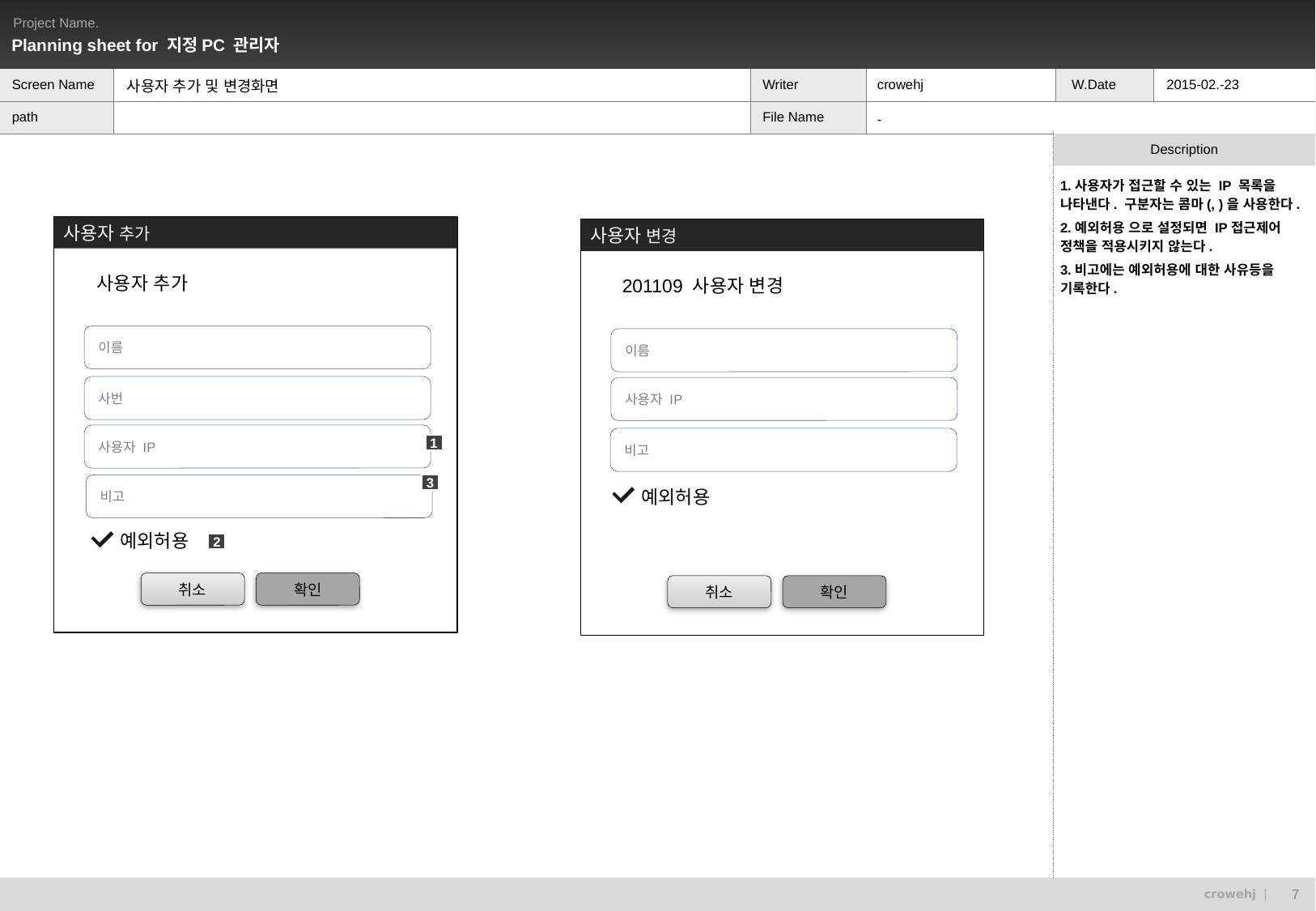

2015-02.-23
crowehj
사용자 추가 및 변경화면
-

1.사용자가 접근할 수 있는 IP 목록을 나타낸다. 구분자는 콤마(, )을 사용한다.
2.예외허용 으로 설정되면 IP접근제어 정책을 적용시키지 않는다.
3.비고에는 예외허용에 대한 사유등을 기록한다.

사용자 추가

사용자 변경

사용자 추가
201109 사용자 변경
이름
이름
사번
사용자 IP
사용자 IP
비고
1
3
비고
예외허용

예외허용

2
취소
확인
취소
확인